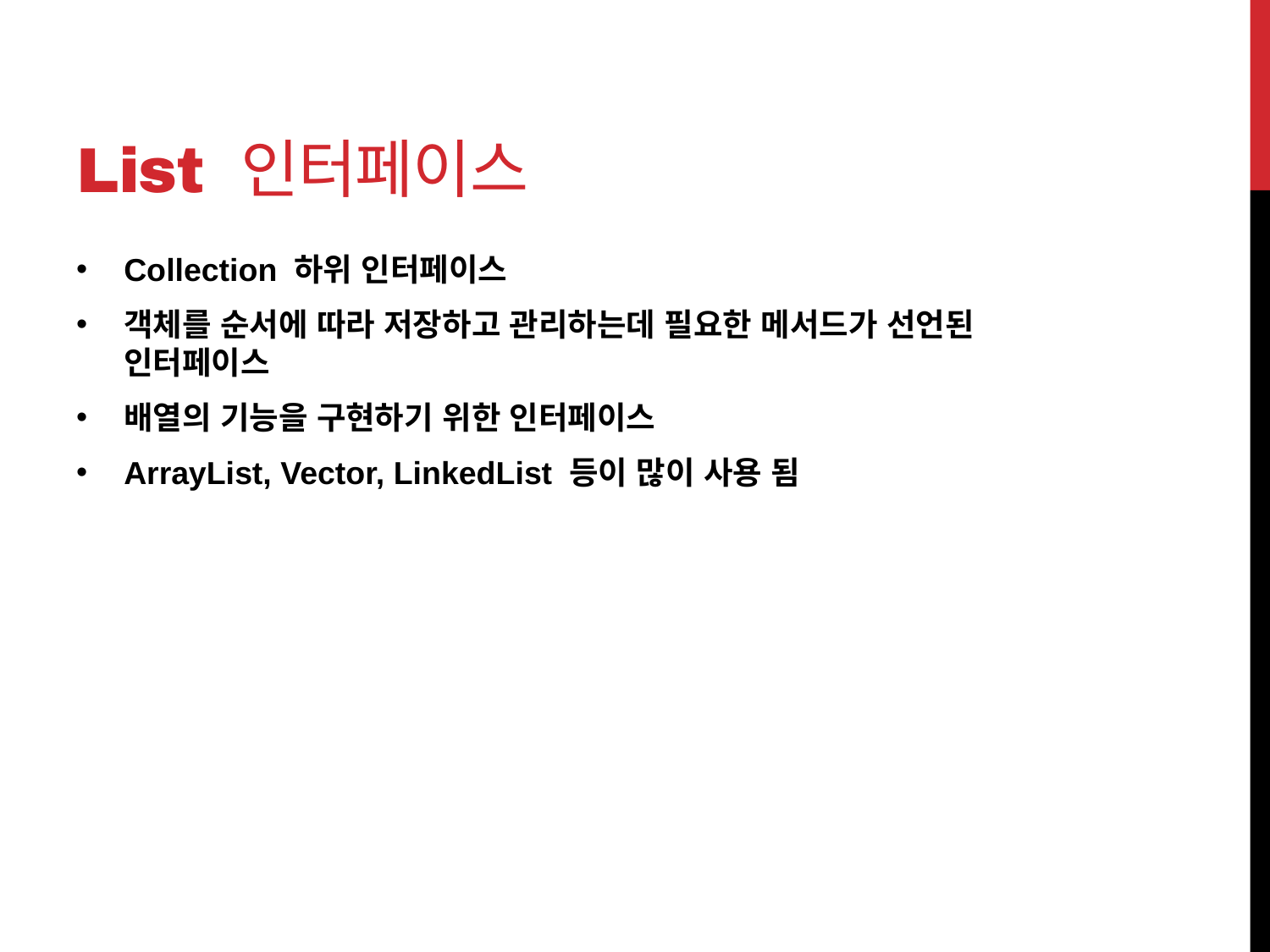

# List 인터페이스
Collection 하위 인터페이스
객체를 순서에 따라 저장하고 관리하는데 필요한 메서드가 선언된 인터페이스
배열의 기능을 구현하기 위한 인터페이스
ArrayList, Vector, LinkedList 등이 많이 사용 됨